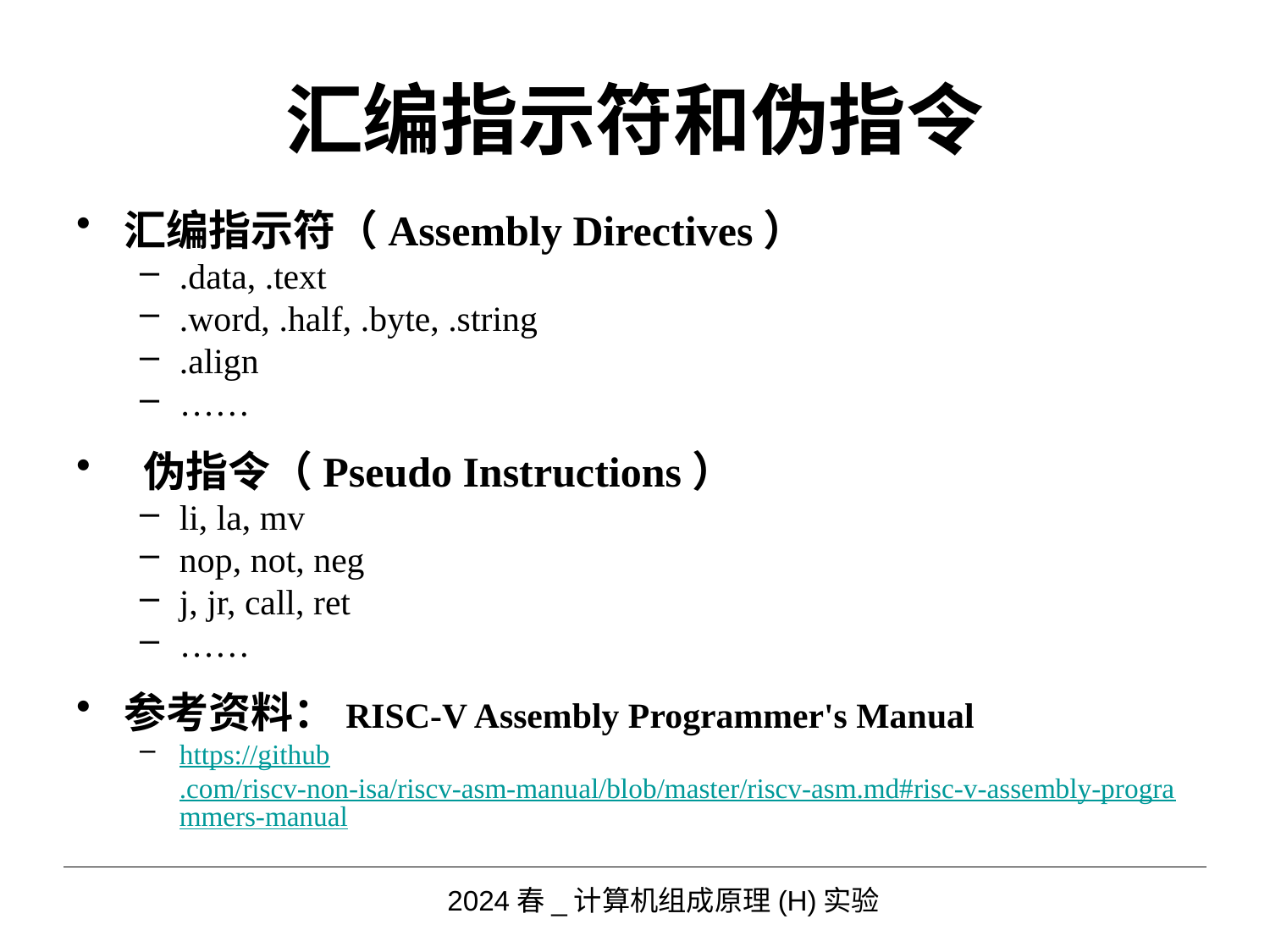

# 汇编指示符和伪指令
汇编指示符（Assembly Directives）
.data, .text
.word, .half, .byte, .string
.align
……
 伪指令（Pseudo Instructions）
li, la, mv
nop, not, neg
j, jr, call, ret
……
参考资料：RISC-V Assembly Programmer's Manual
https://github.com/riscv-non-isa/riscv-asm-manual/blob/master/riscv-asm.md#risc-v-assembly-programmers-manual

2024春_计算机组成原理(H)实验
25